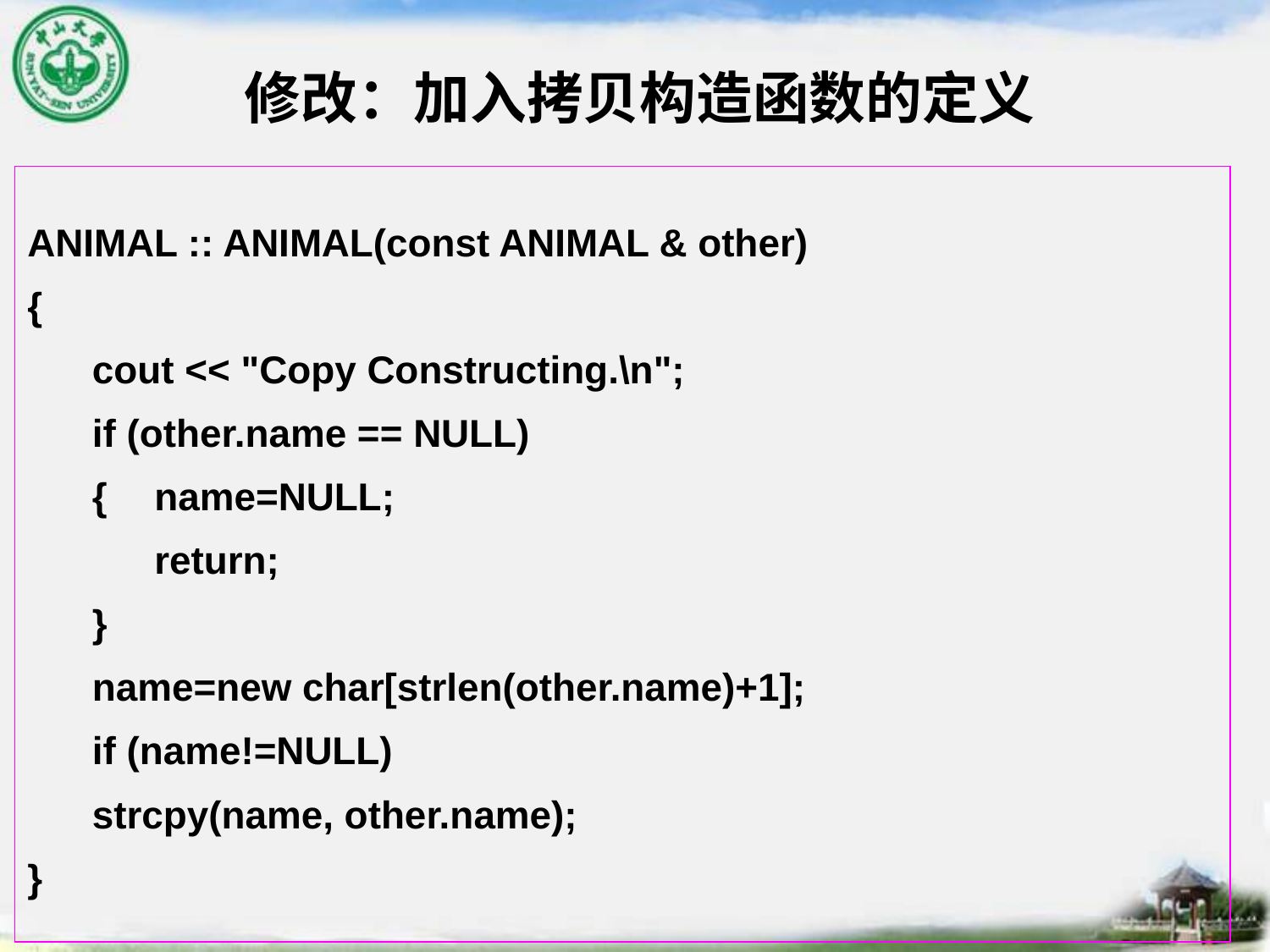

修改：加入拷贝构造函数的定义
ANIMAL :: ANIMAL(const ANIMAL & other)
{
      cout << "Copy Constructing.\n";
      if (other.name == NULL)
      {	name=NULL;
	return;
      }
      name=new char[strlen(other.name)+1];
      if (name!=NULL)
      strcpy(name, other.name);
}